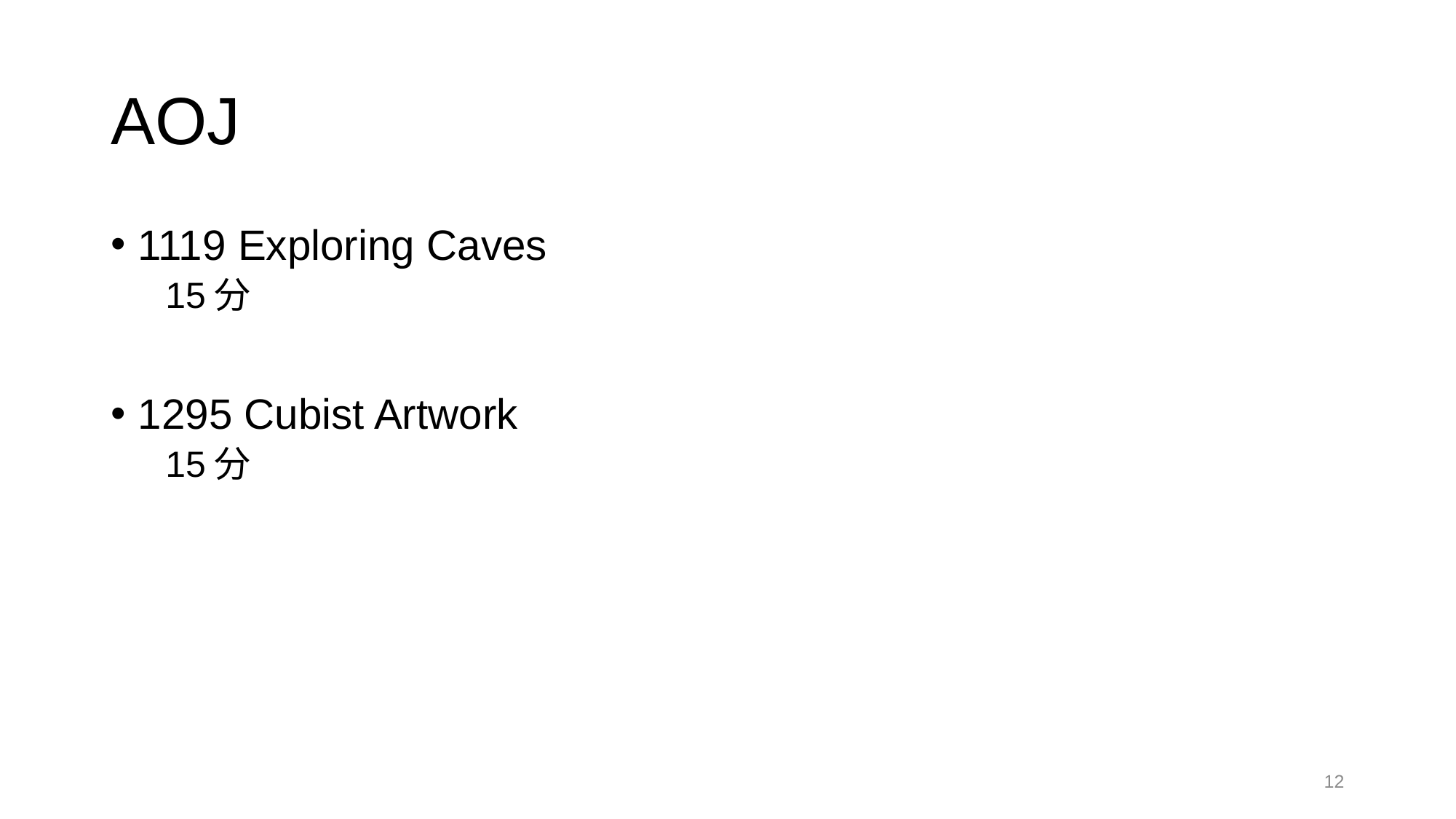

# AOJ
1119 Exploring Caves
15分

1295 Cubist Artwork
15分
12